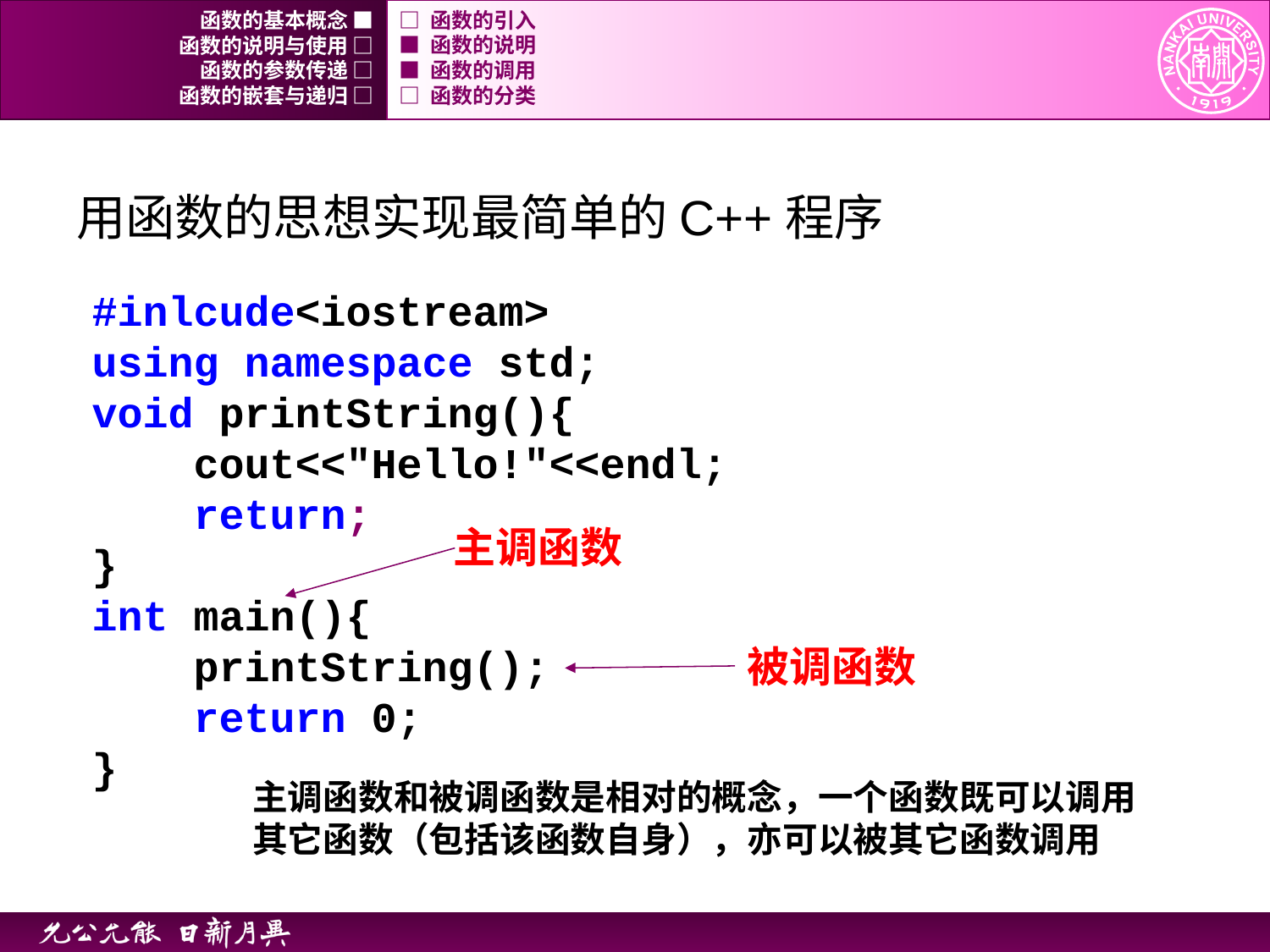

函数的基本概念 ■
□ 函数的引入
函数的说明与使用 □
■ 函数的说明
函数的参数传递 □
■ 函数的调用
函数的嵌套与递归 □
□ 函数的分类
用函数的思想实现最简单的C++程序
#inlcude<iostream>
using namespace std;
void printString(){
    cout<<"Hello!"<<endl;
    return;
}
int main(){
    printString();
    return 0;
}
主调函数
被调函数
主调函数和被调函数是相对的概念，一个函数既可以调用其它函数（包括该函数自身），亦可以被其它函数调用